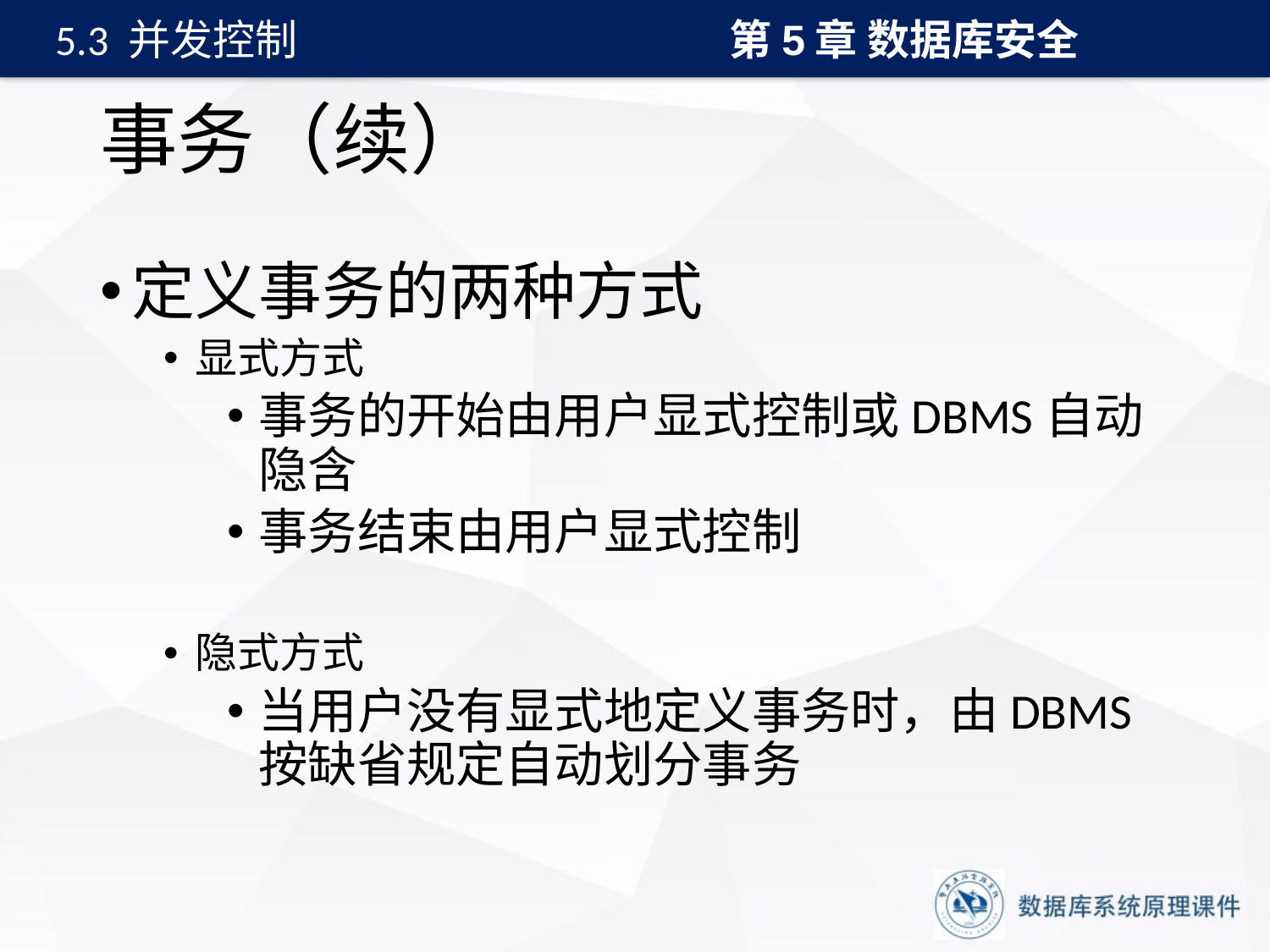

第5章 数据库安全
5.3 并发控制
# 事务（续）
定义事务的两种方式
显式方式
事务的开始由用户显式控制或DBMS自动隐含
事务结束由用户显式控制

隐式方式
当用户没有显式地定义事务时，由DBMS按缺省规定自动划分事务